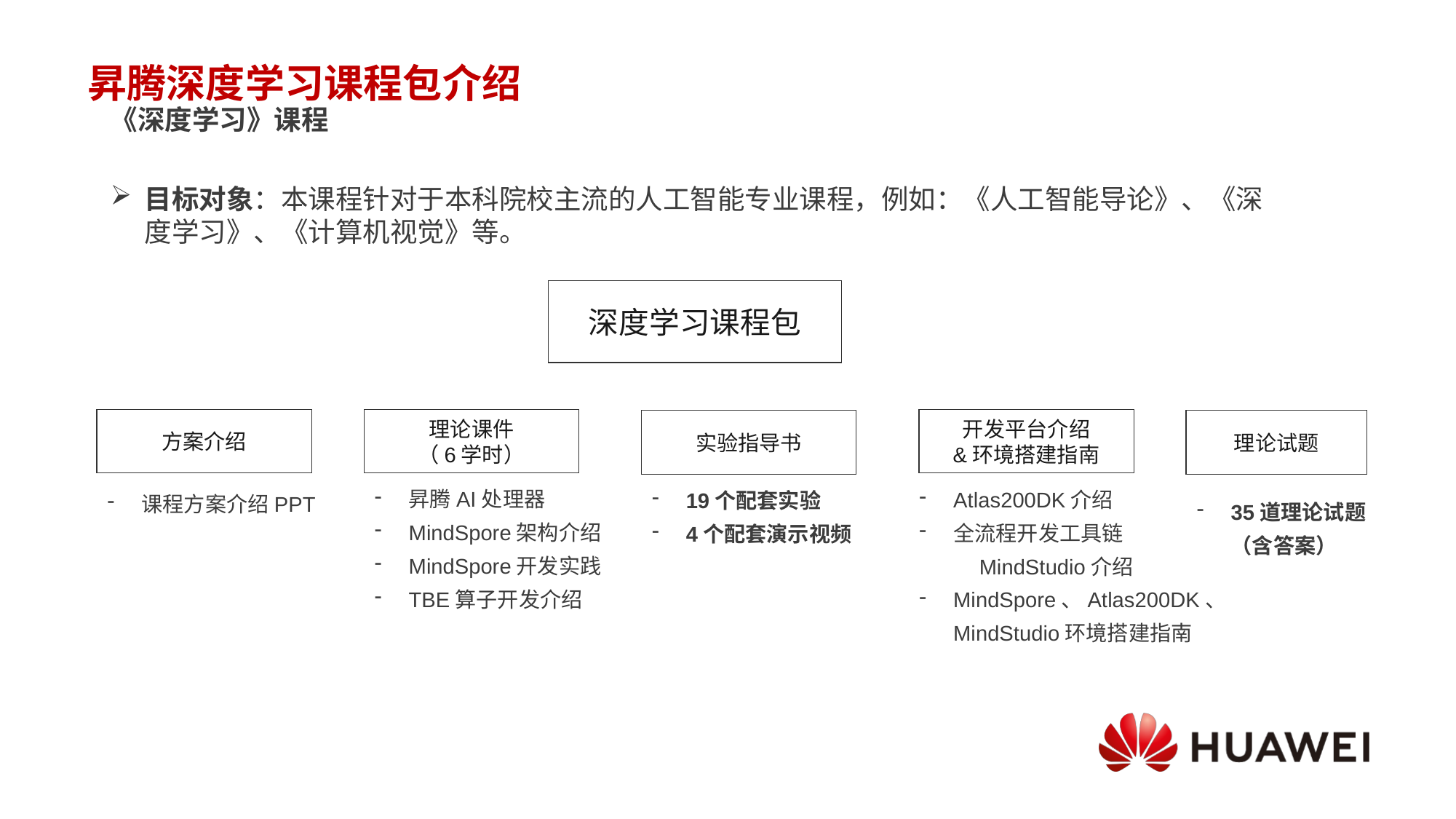

# 昇腾深度学习课程包介绍
《深度学习》课程
目标对象：本课程针对于本科院校主流的人工智能专业课程，例如：《人工智能导论》、《深度学习》、《计算机视觉》等。
深度学习课程包
方案介绍
课程方案介绍PPT
理论课件
（6学时）
昇腾AI处理器
MindSpore架构介绍
MindSpore开发实践
TBE算子开发介绍
开发平台介绍
&环境搭建指南
Atlas200DK介绍
全流程开发工具链
          MindStudio介绍
MindSpore、Atlas200DK、MindStudio环境搭建指南
实验指导书
19个配套实验
4个配套演示视频
理论试题
35道理论试题（含答案）